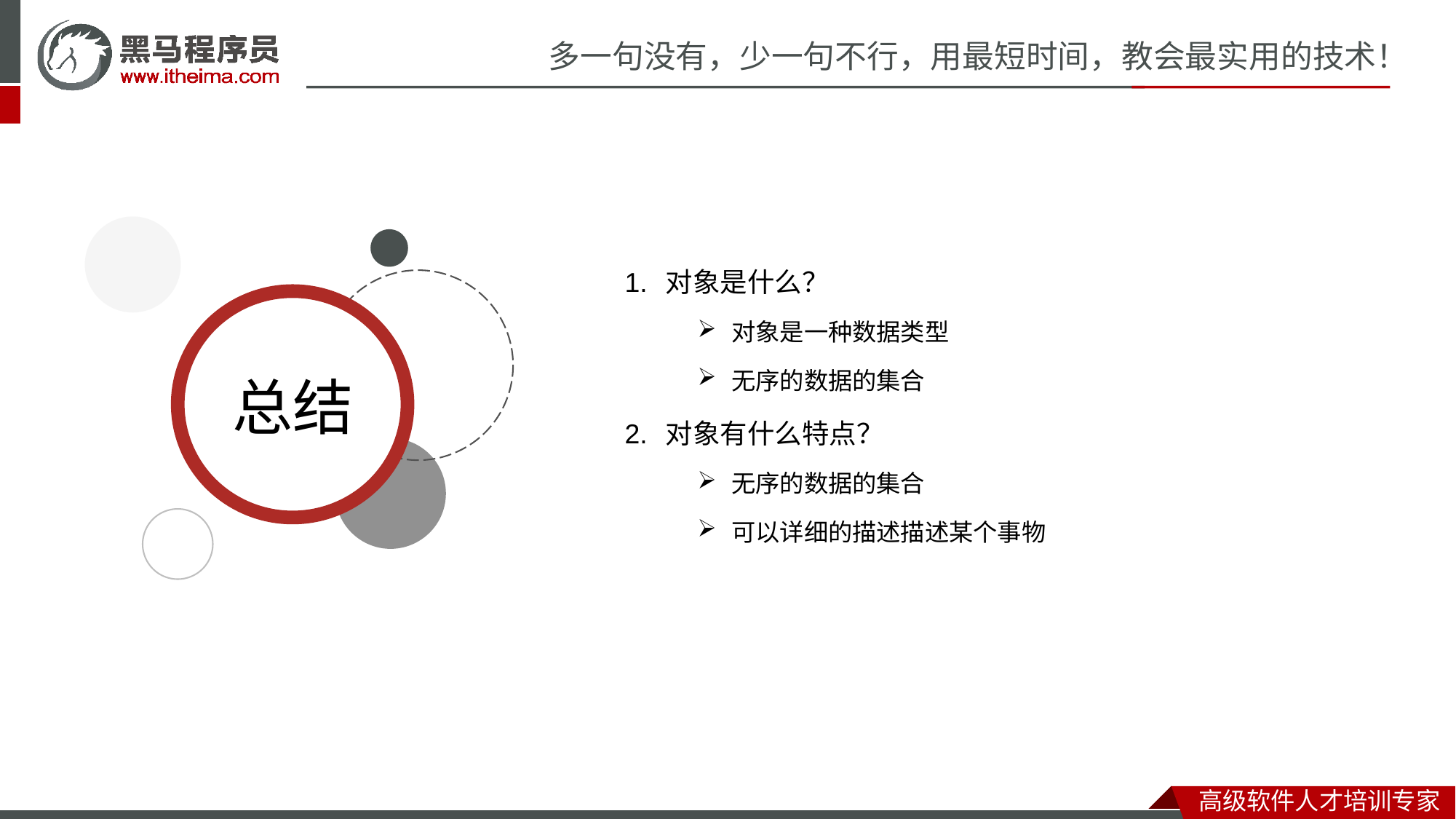

对象是什么？
对象是一种数据类型
无序的数据的集合
对象有什么特点？
无序的数据的集合
可以详细的描述描述某个事物